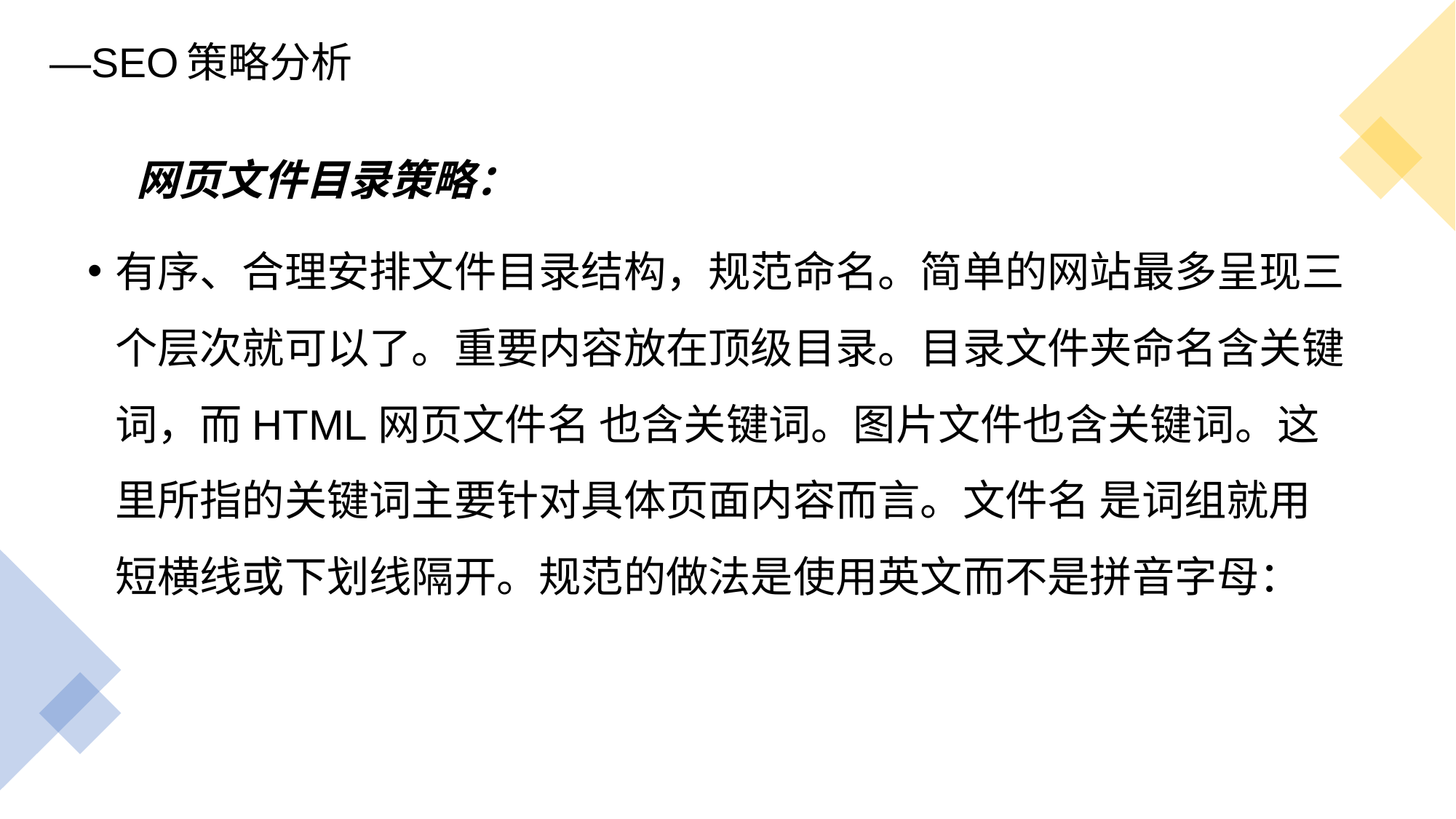

# —SEO策略分析
    网页文件目录策略：
有序、合理安排文件目录结构，规范命名。简单的网站最多呈现三个层次就可以了。重要内容放在顶级目录。目录文件夹命名含关键词，而HTML网页文件名 也含关键词。图片文件也含关键词。这里所指的关键词主要针对具体页面内容而言。文件名 是词组就用短横线或下划线隔开。规范的做法是使用英文而不是拼音字母：